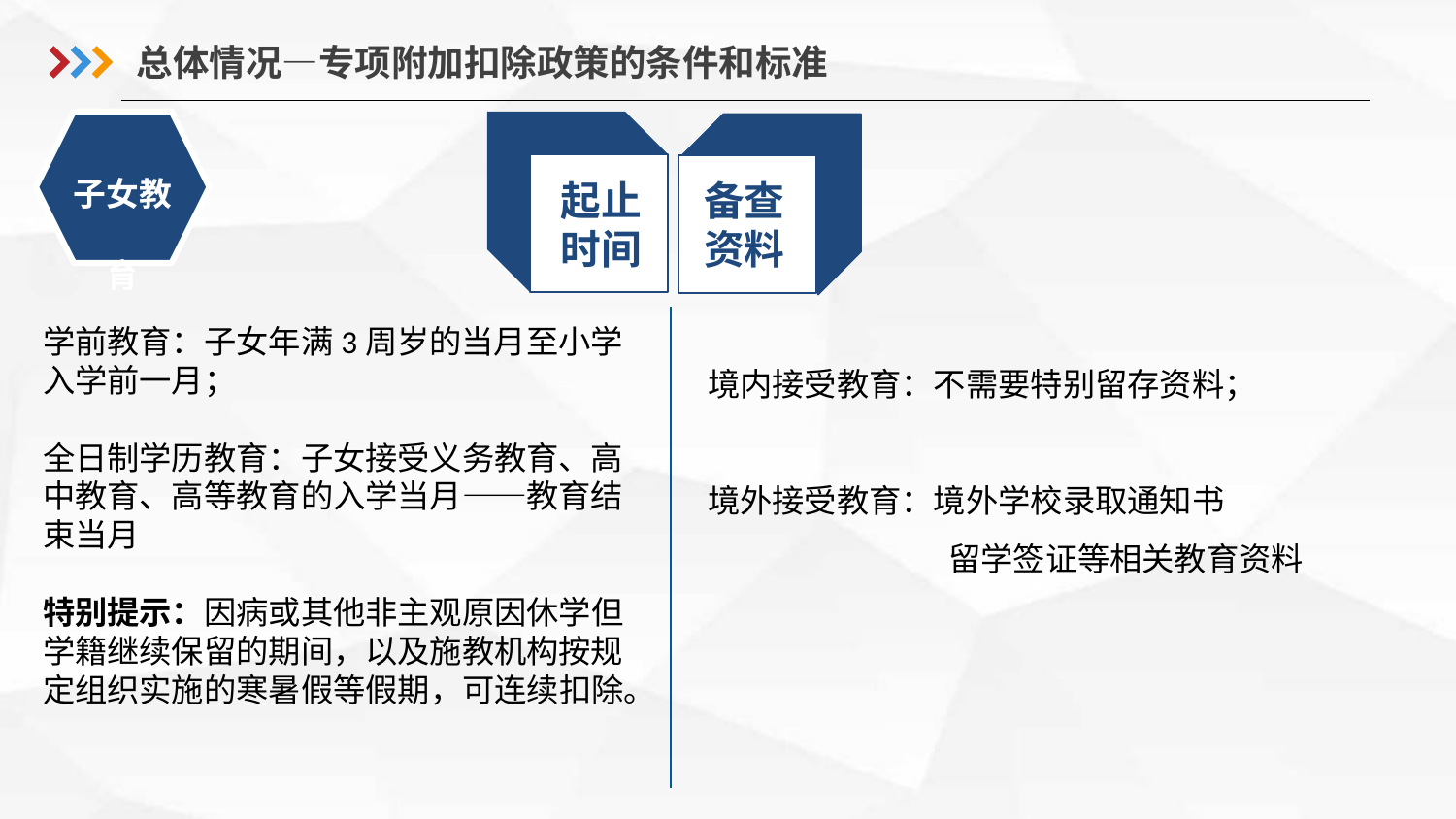

总体情况—专项附加扣除政策的条件和标准

子女教育

起止
时间

备查
资料
学前教育：子女年满3周岁的当月至小学入学前一月；

全日制学历教育：子女接受义务教育、高中教育、高等教育的入学当月——教育结束当月

特别提示：因病或其他非主观原因休学但学籍继续保留的期间，以及施教机构按规定组织实施的寒暑假等假期，可连续扣除。
境内接受教育：不需要特别留存资料；

境外接受教育：境外学校录取通知书
                                留学签证等相关教育资料